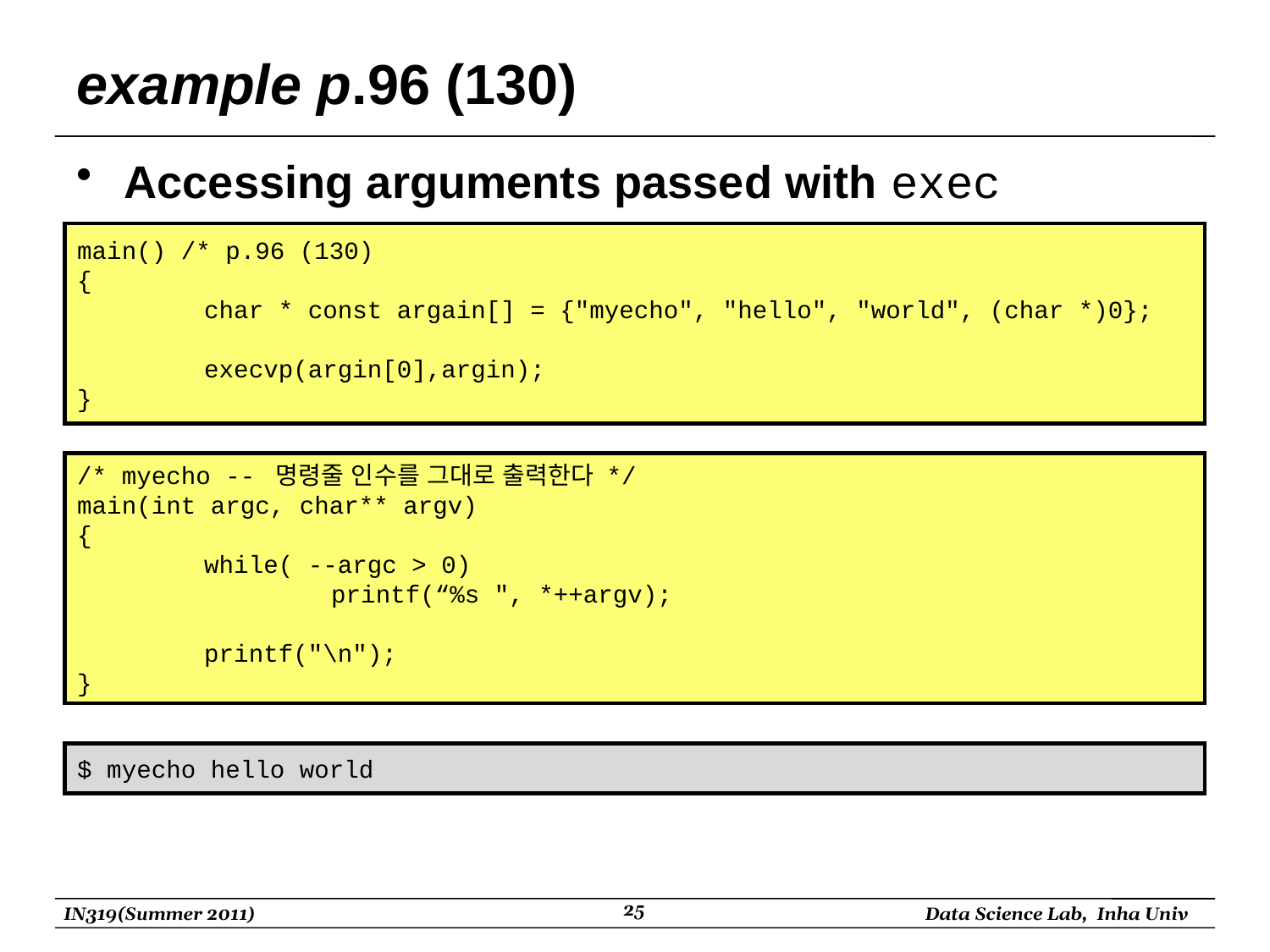

# example p.96 (130)
Accessing arguments passed with exec
main() /* p.96 (130)
{
	char * const argain[] = {"myecho", "hello", "world", (char *)0};

	execvp(argin[0],argin);
}
/* myecho -- 명령줄 인수를 그대로 출력한다 */
main(int argc, char** argv)
{
	while( --argc > 0)
		printf(“%s ", *++argv);

	printf("\n");
}
$ myecho hello world
25